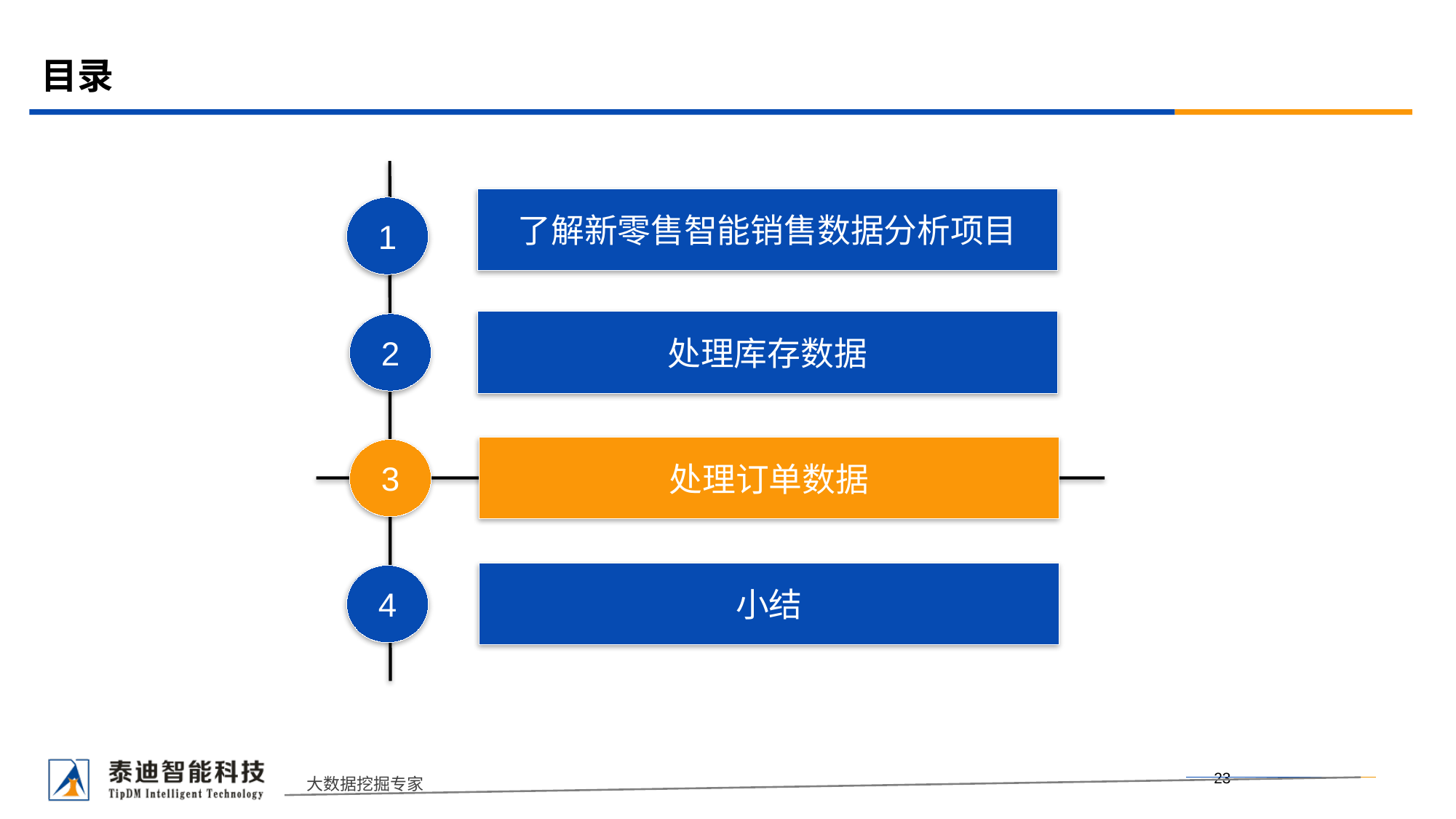

# 目录
了解新零售智能销售数据分析项目
1
处理库存数据
2
处理订单数据
3

小结
4